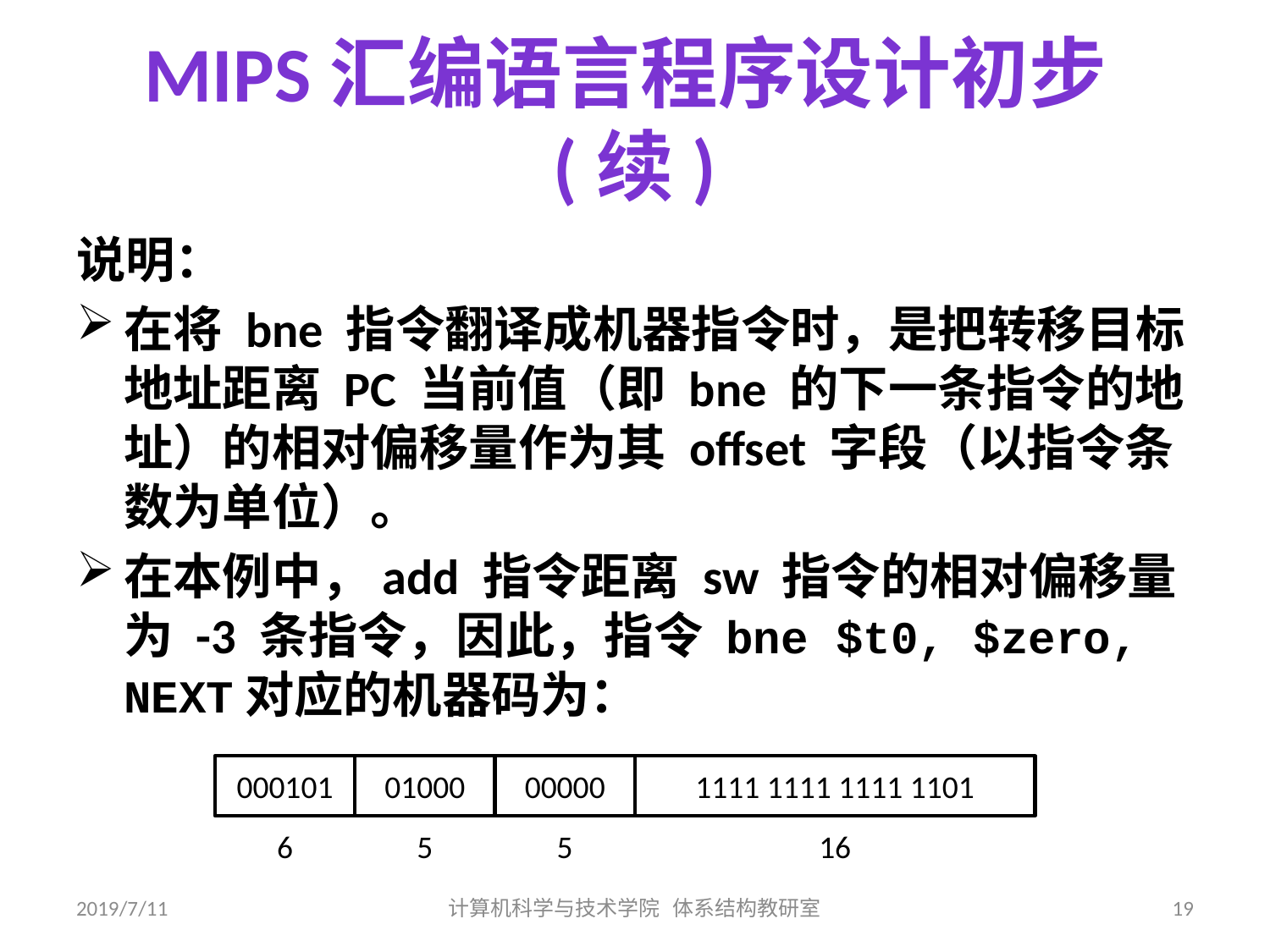

# MIPS汇编语言程序设计初步(续)
说明：
在将 bne 指令翻译成机器指令时，是把转移目标地址距离 PC 当前值（即 bne 的下一条指令的地址）的相对偏移量作为其 offset 字段（以指令条数为单位）。
在本例中，add 指令距离 sw 指令的相对偏移量为 -3 条指令，因此，指令 bne $t0, $zero, NEXT对应的机器码为：

000101
01000
00000
1111 1111 1111 1101
6
5
5
16
2019/7/11
计算机科学与技术学院  体系结构教研室
19